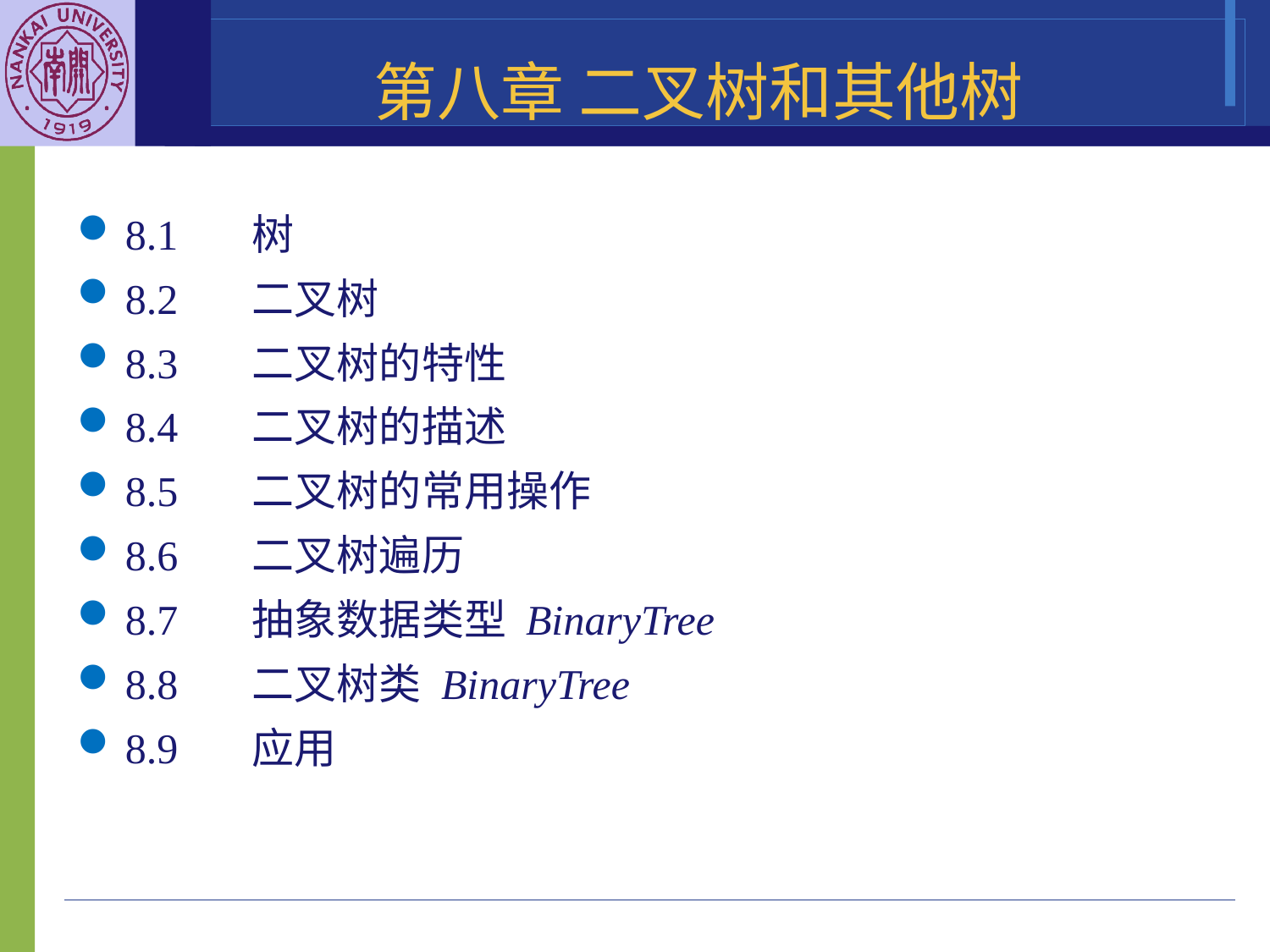

第八章 二叉树和其他树
8.1	树
8.2	二叉树
8.3	二叉树的特性
8.4	二叉树的描述
8.5	二叉树的常用操作
8.6	二叉树遍历
8.7	抽象数据类型 BinaryTree
8.8	二叉树类 BinaryTree
8.9	应用
1